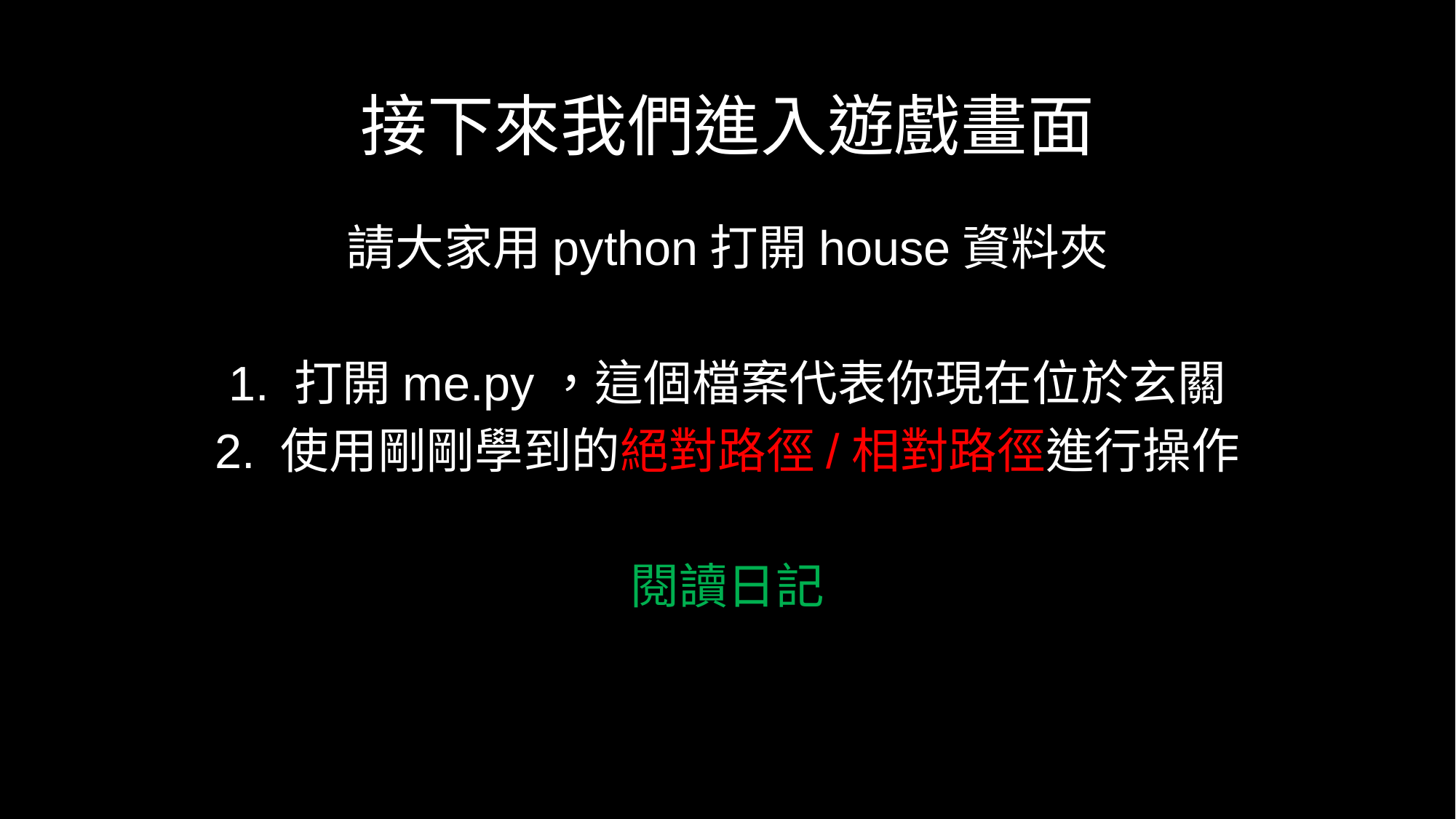

# 接下來我們進入遊戲畫面
請大家用python打開house資料夾

1. 打開me.py，這個檔案代表你現在位於玄關
2. 使用剛剛學到的絕對路徑/相對路徑進行操作

閱讀日記